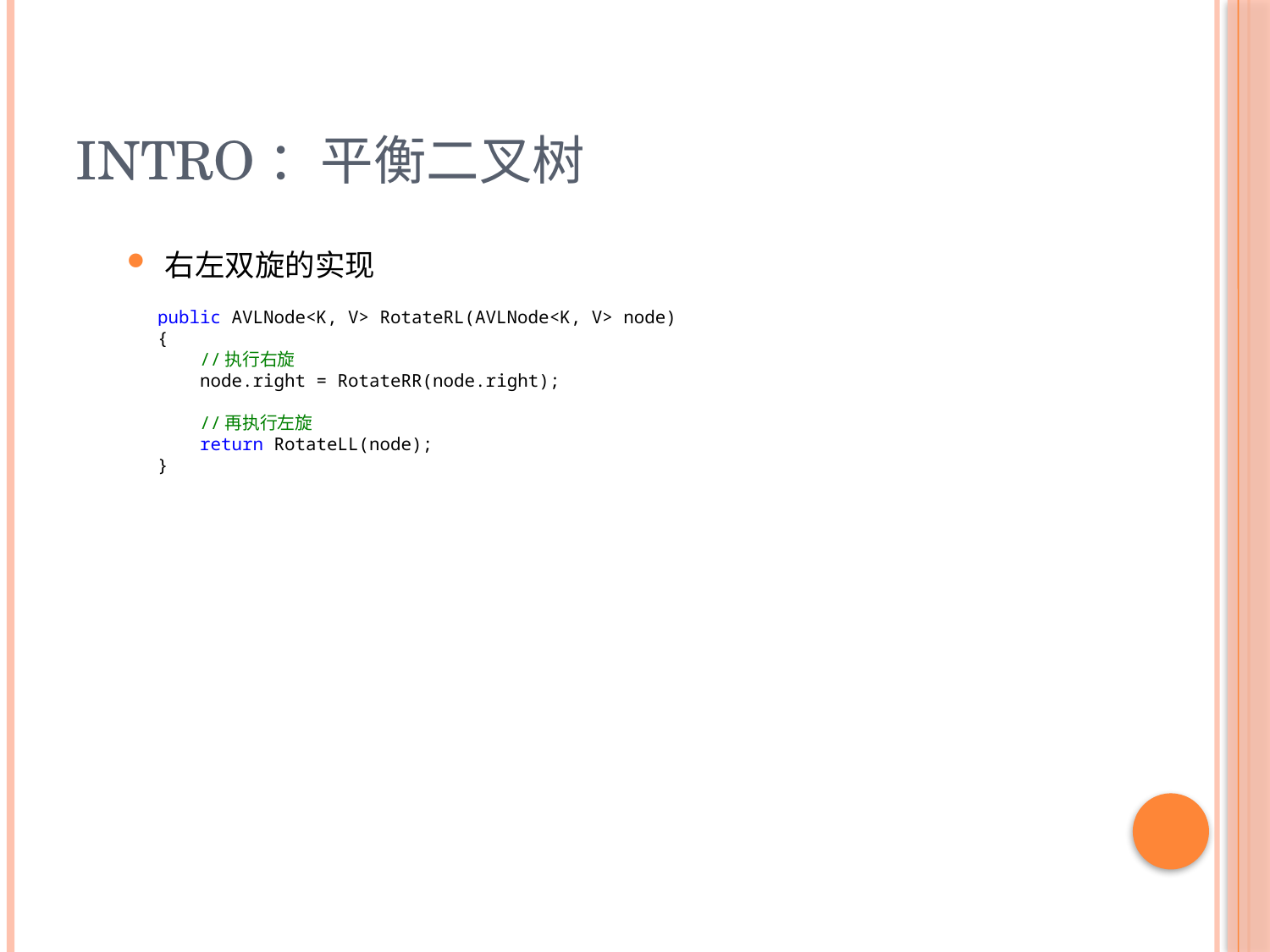

# Intro：平衡二叉树
右左双旋的实现
public AVLNode<K, V> RotateRL(AVLNode<K, V> node)
{
    //执行右旋
    node.right = RotateRR(node.right);

    //再执行左旋
    return RotateLL(node);
}